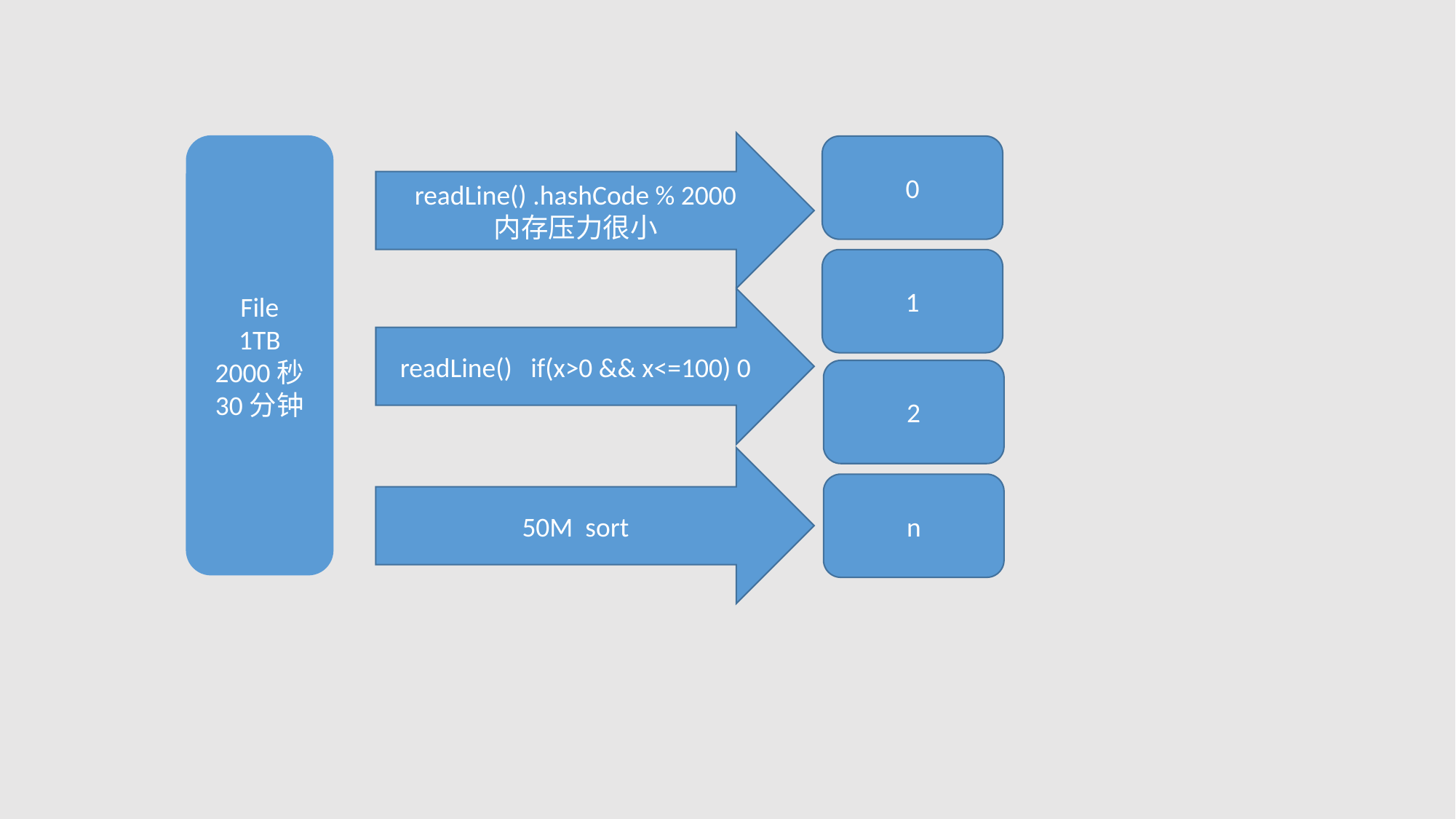

readLine() .hashCode % 2000
内存压力很小
File
1TB
2000秒
30分钟
0
1
readLine()   if(x>0 && x<=100) 0
2
50M  sort
n